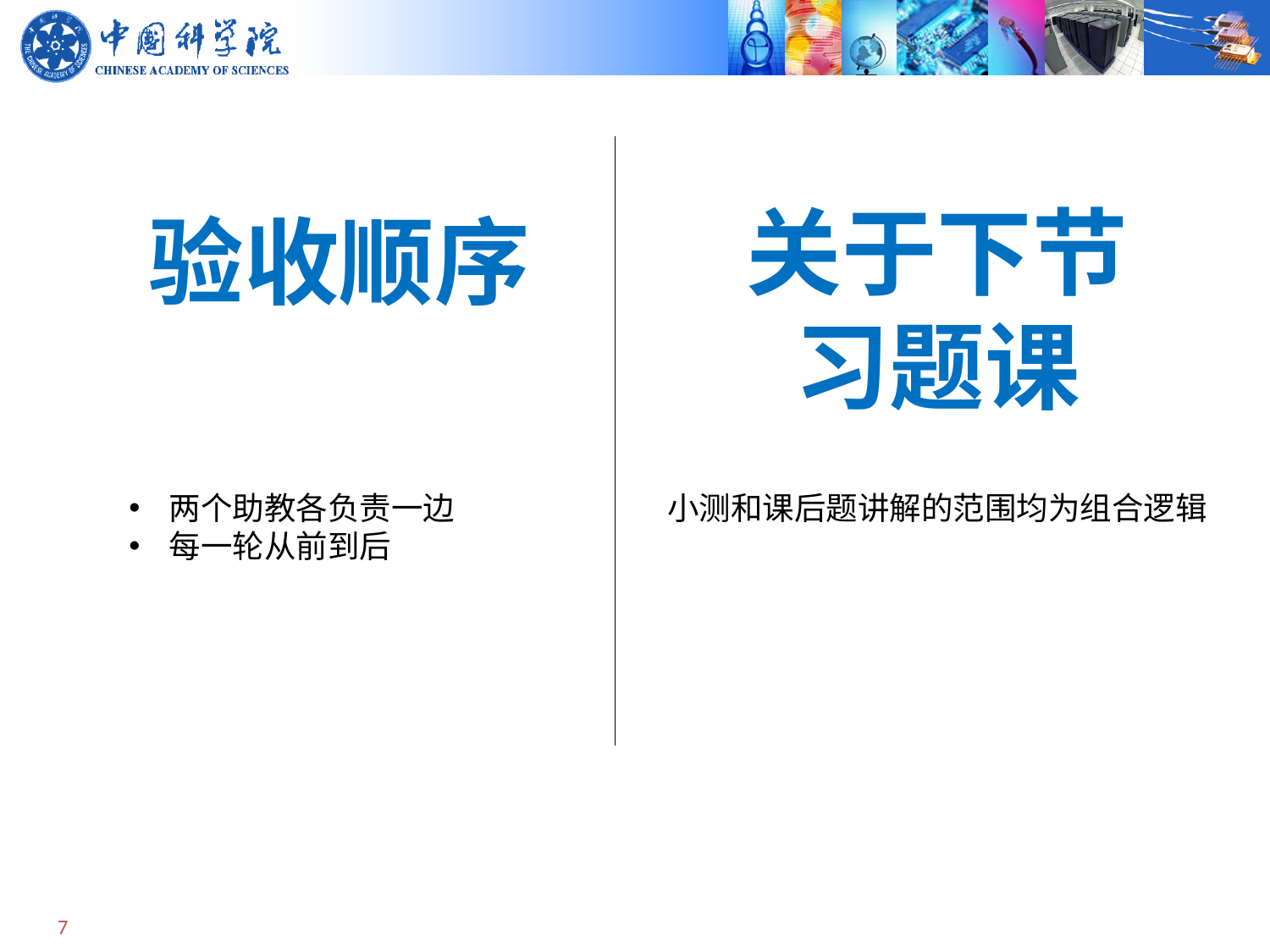

关于下节习题课

验收顺序
两个助教各负责一边
每一轮从前到后

小测和课后题讲解的范围均为组合逻辑